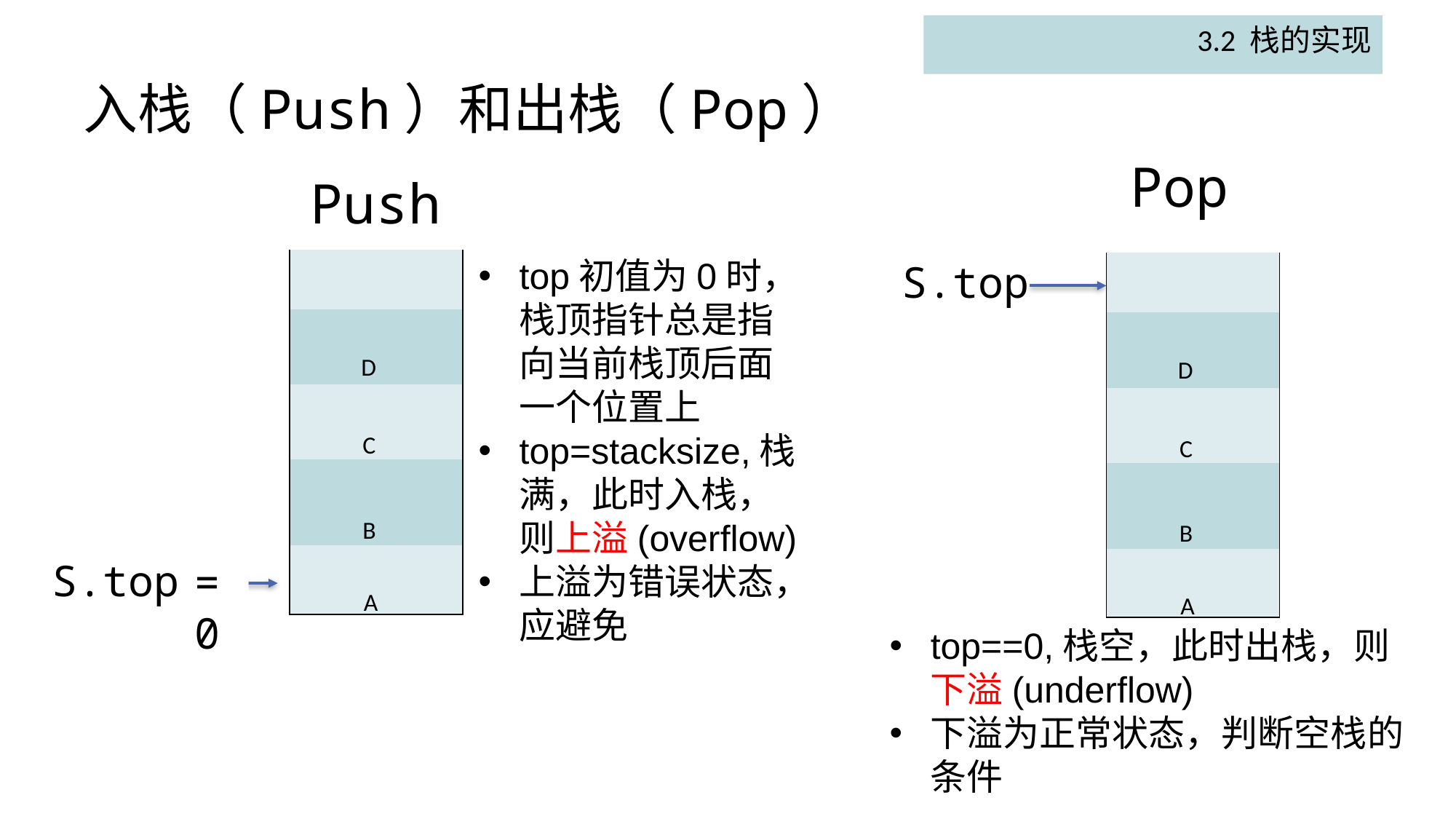

3.2 栈的实现
# 入栈（Push）和出栈（Pop）
Pop
Push
top初值为0时，栈顶指针总是指向当前栈顶后面一个位置上
top=stacksize,栈满，此时入栈，则上溢(overflow)
上溢为错误状态，应避免
|  |
| --- |
|  |
|  |
|  |
|  |
S.top
|  |
| --- |
|  |
|  |
|  |
|  |
D
D
C
C
B
B
S.top
=0
A
A
top==0,栈空，此时出栈，则下溢(underflow)
下溢为正常状态，判断空栈的条件